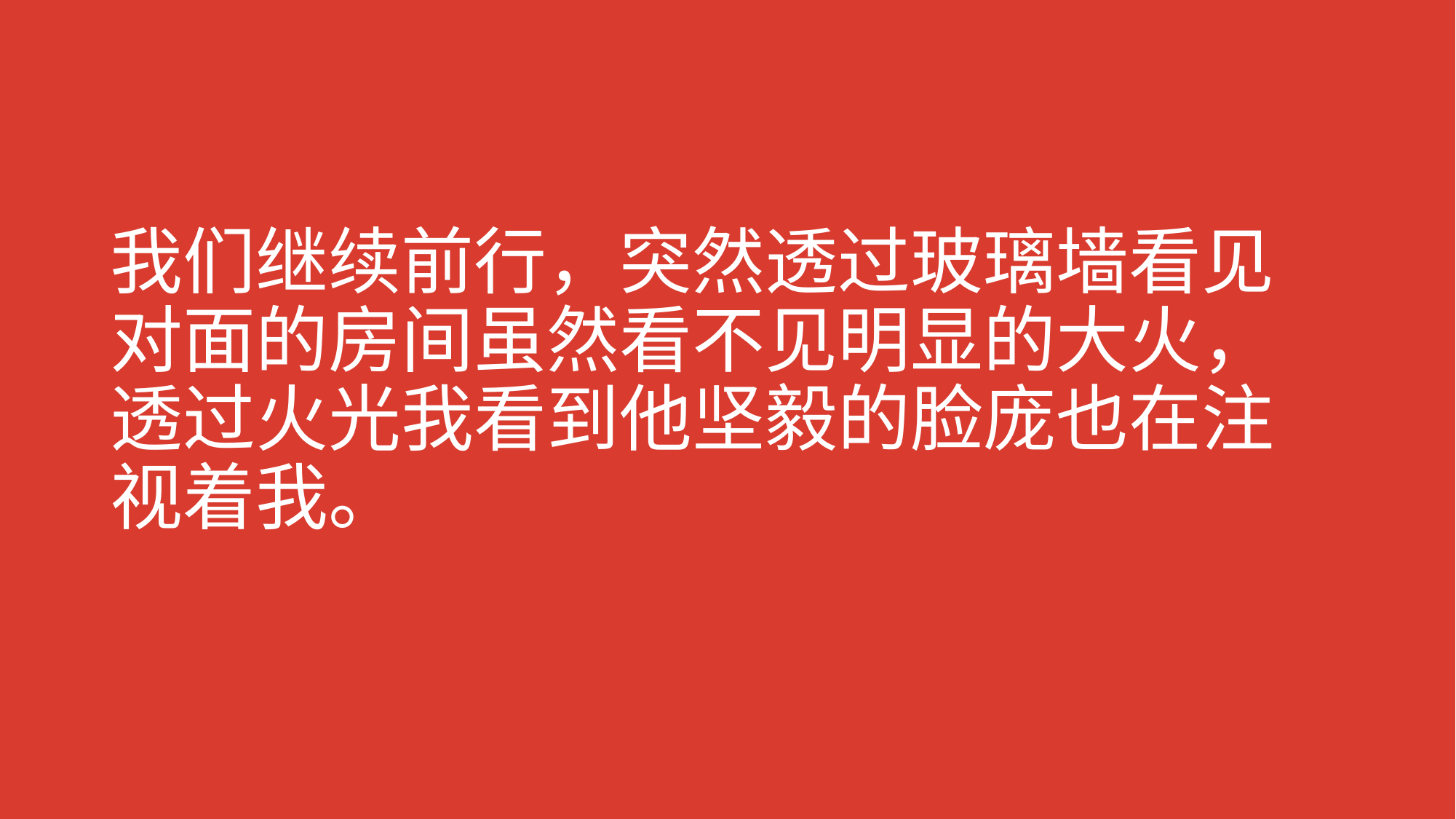

# 我们继续前行，突然透过玻璃墙看见对面的房间虽然看不见明显的大火，透过火光我看到他坚毅的脸庞也在注视着我。